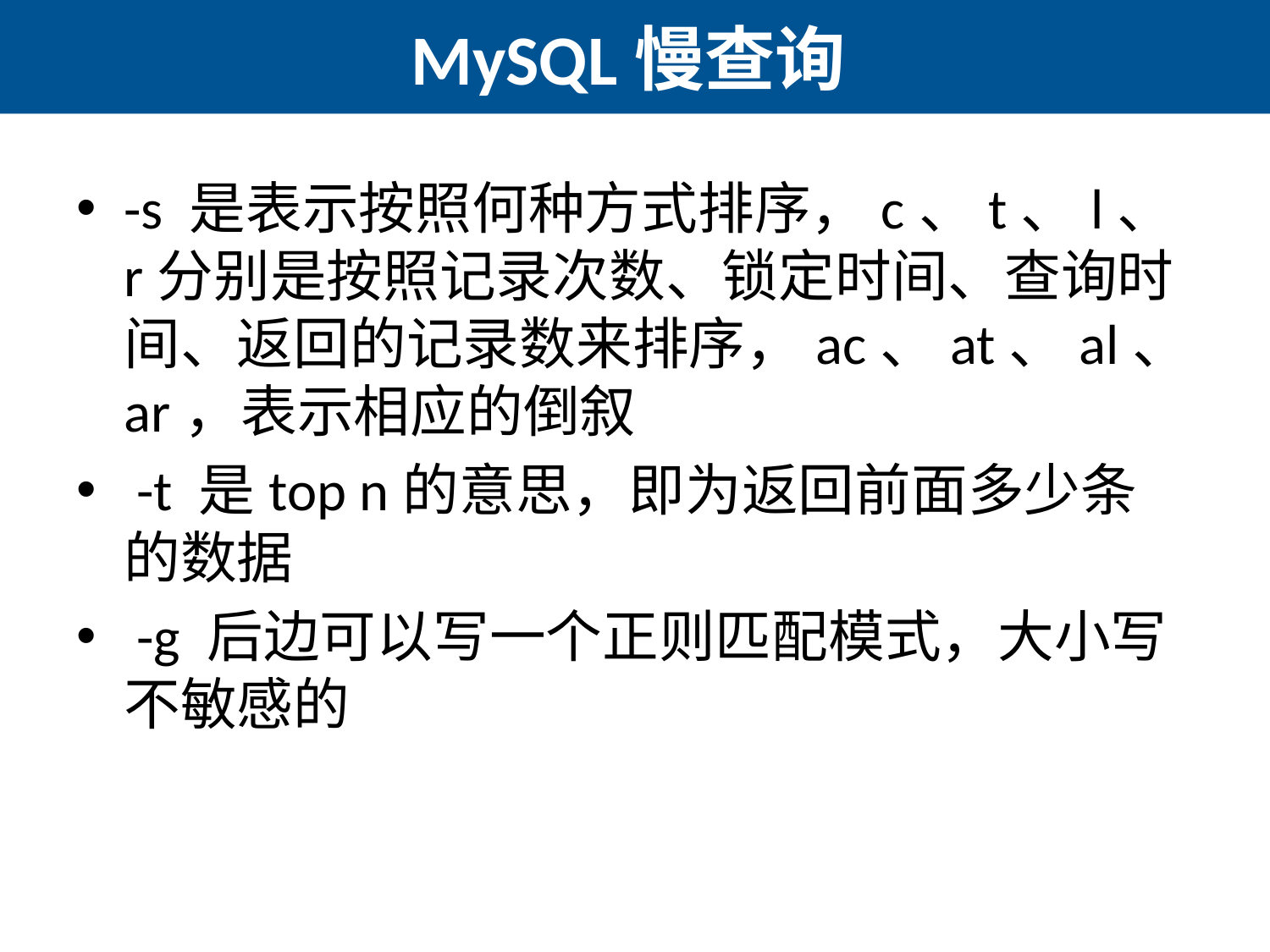

# MySQL慢查询
-s 是表示按照何种方式排序，c、t、l、r分别是按照记录次数、锁定时间、查询时间、返回的记录数来排序，ac、at、al、ar，表示相应的倒叙
 -t 是top n的意思，即为返回前面多少条的数据
 -g 后边可以写一个正则匹配模式，大小写不敏感的